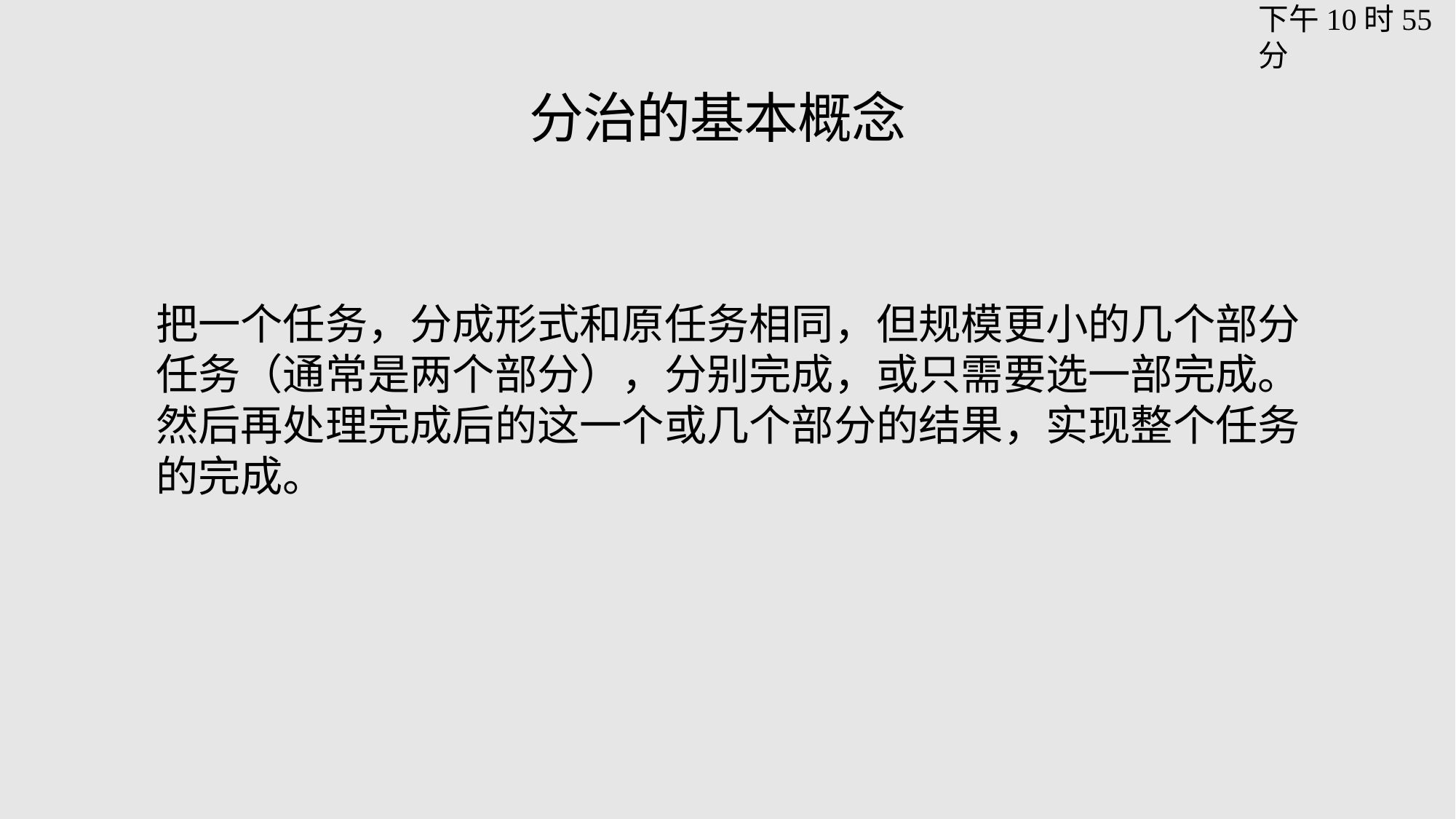

# 分治的基本概念
把一个任务，分成形式和原任务相同，但规模更小的几个部分任务（通常是两个部分），分别完成，或只需要选一部完成。然后再处理完成后的这一个或几个部分的结果，实现整个任务的完成。